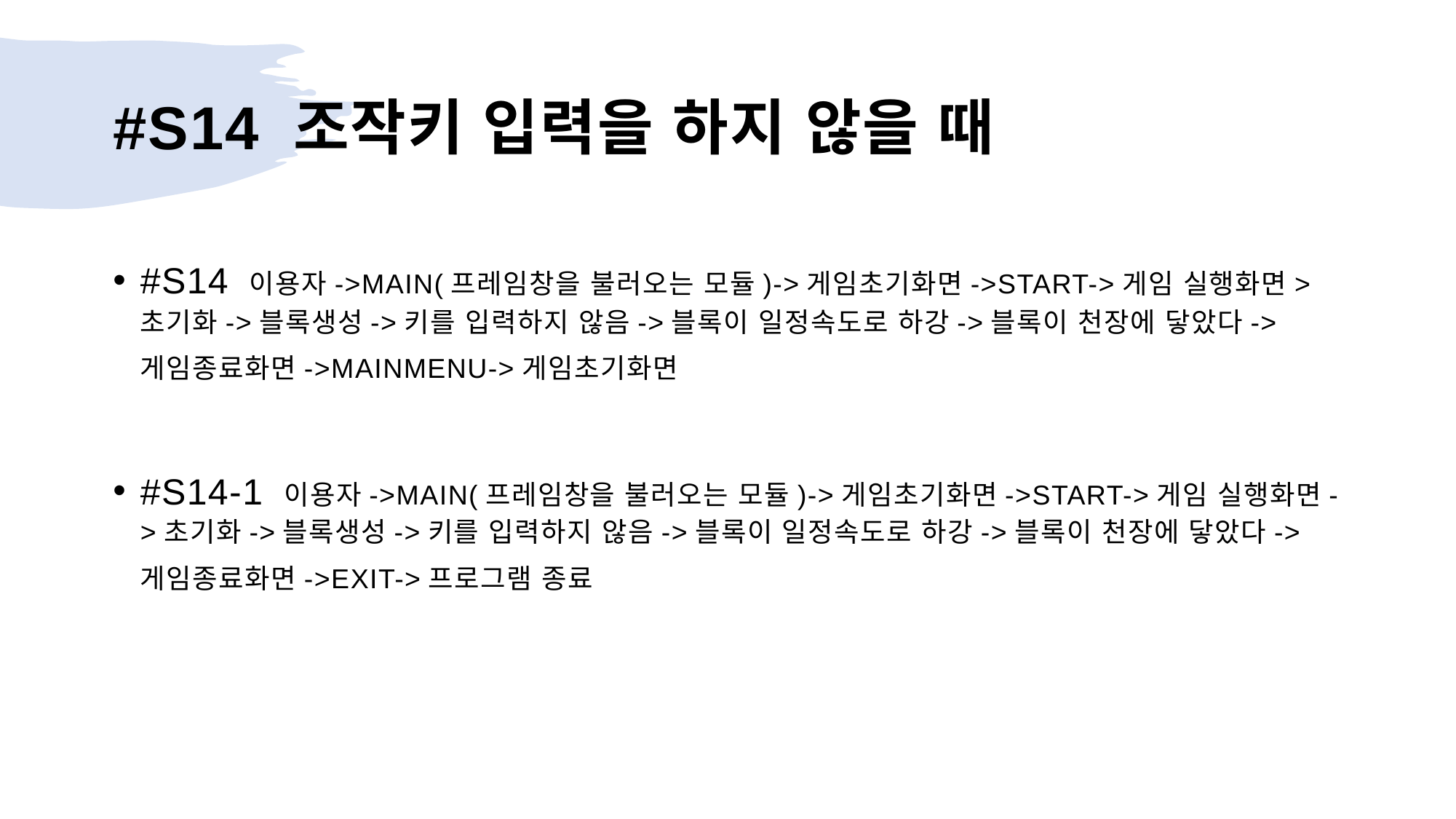

# #S14 조작키 입력을 하지 않을 때
#S14 이용자->MAIN(프레임창을 불러오는 모듈)->게임초기화면->START->게임 실행화면>초기화->블록생성->키를 입력하지 않음->블록이 일정속도로 하강->블록이 천장에 닿았다->게임종료화면->MAINMENU->게임초기화면

#S14-1 이용자->MAIN(프레임창을 불러오는 모듈)->게임초기화면->START->게임 실행화면->초기화->블록생성->키를 입력하지 않음->블록이 일정속도로 하강->블록이 천장에 닿았다->게임종료화면->EXIT->프로그램 종료